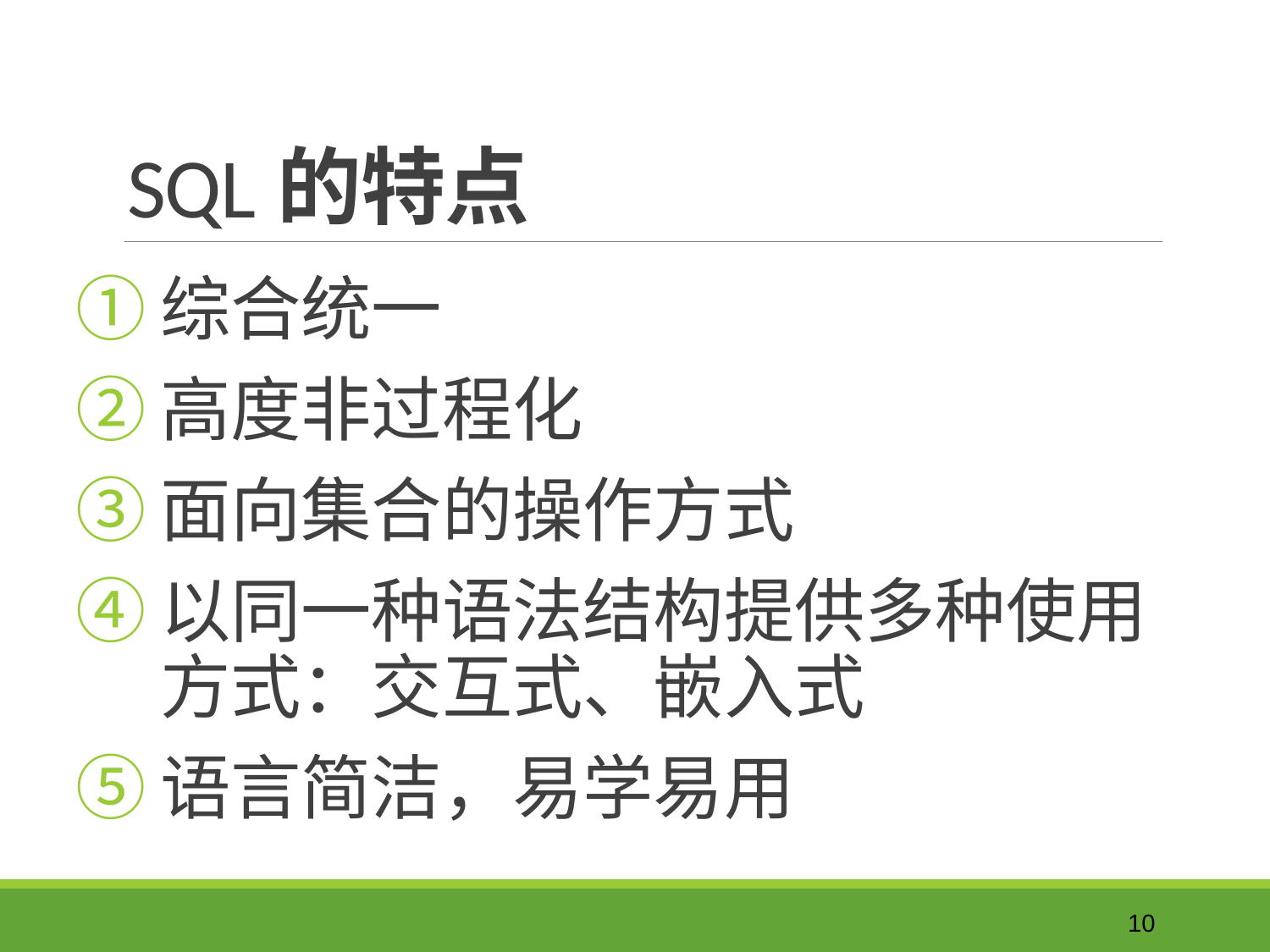

# SQL的特点
综合统一
高度非过程化
面向集合的操作方式
以同一种语法结构提供多种使用方式：交互式、嵌入式
语言简洁，易学易用
10